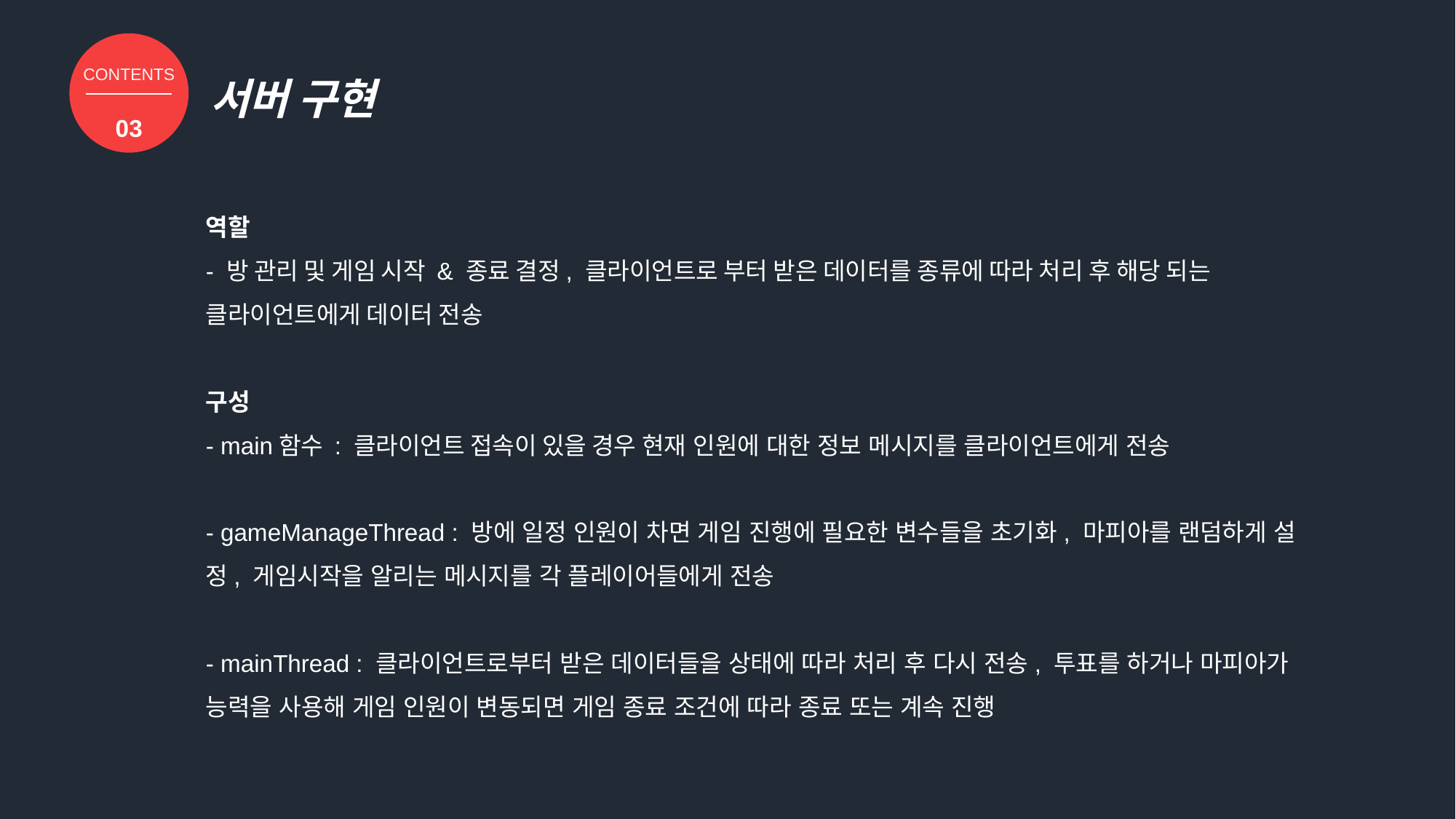

CONTENTS
03
서버 구현
역할
- 방 관리 및 게임 시작 & 종료 결정, 클라이언트로 부터 받은 데이터를 종류에 따라 처리 후 해당 되는 클라이언트에게 데이터 전송

구성
- main함수 : 클라이언트 접속이 있을 경우 현재 인원에 대한 정보 메시지를 클라이언트에게 전송

- gameManageThread : 방에 일정 인원이 차면 게임 진행에 필요한 변수들을 초기화, 마피아를 랜덤하게 설정, 게임시작을 알리는 메시지를 각 플레이어들에게 전송

- mainThread : 클라이언트로부터 받은 데이터들을 상태에 따라 처리 후 다시 전송, 투표를 하거나 마피아가 능력을 사용해 게임 인원이 변동되면 게임 종료 조건에 따라 종료 또는 계속 진행